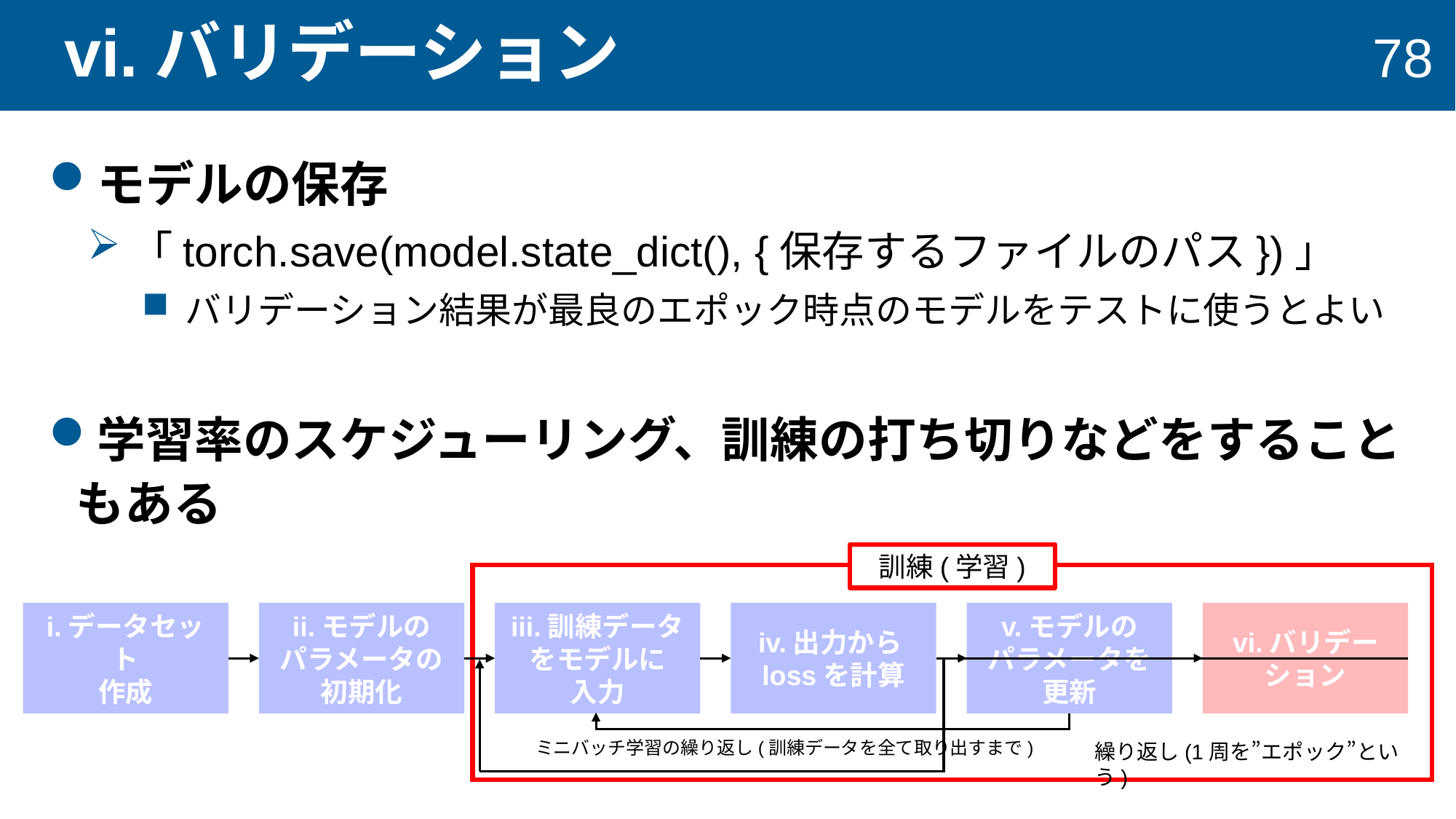

# vi.バリデーション
78
モデルの保存
「torch.save(model.state_dict(), {保存するファイルのパス})」
バリデーション結果が最良のエポック時点のモデルをテストに使うとよい

学習率のスケジューリング、訓練の打ち切りなどをすることもある

訓練(学習)

vi.バリデーション
iv.出力からlossを計算
v.モデルの
パラメータを更新
i.データセット
作成
ii.モデルの
パラメータの
初期化
iii.訓練データ
をモデルに
入力
繰り返し(1周を”エポック”という)
ミニバッチ学習の繰り返し(訓練データを全て取り出すまで)